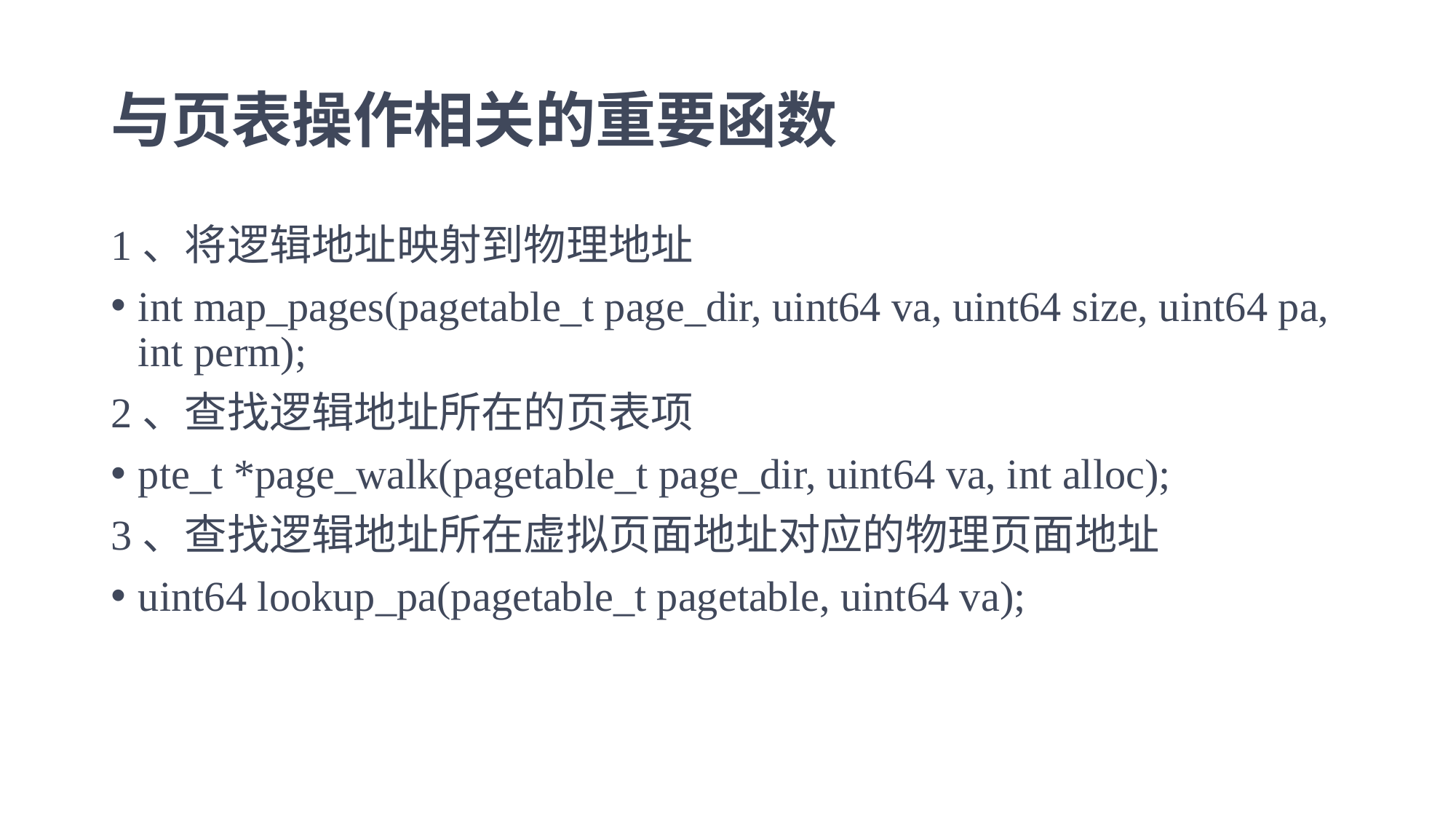

# 与页表操作相关的重要函数
1、将逻辑地址映射到物理地址
int map_pages(pagetable_t page_dir, uint64 va, uint64 size, uint64 pa, int perm);
2、查找逻辑地址所在的页表项
pte_t *page_walk(pagetable_t page_dir, uint64 va, int alloc);
3、查找逻辑地址所在虚拟页面地址对应的物理页面地址
uint64 lookup_pa(pagetable_t pagetable, uint64 va);